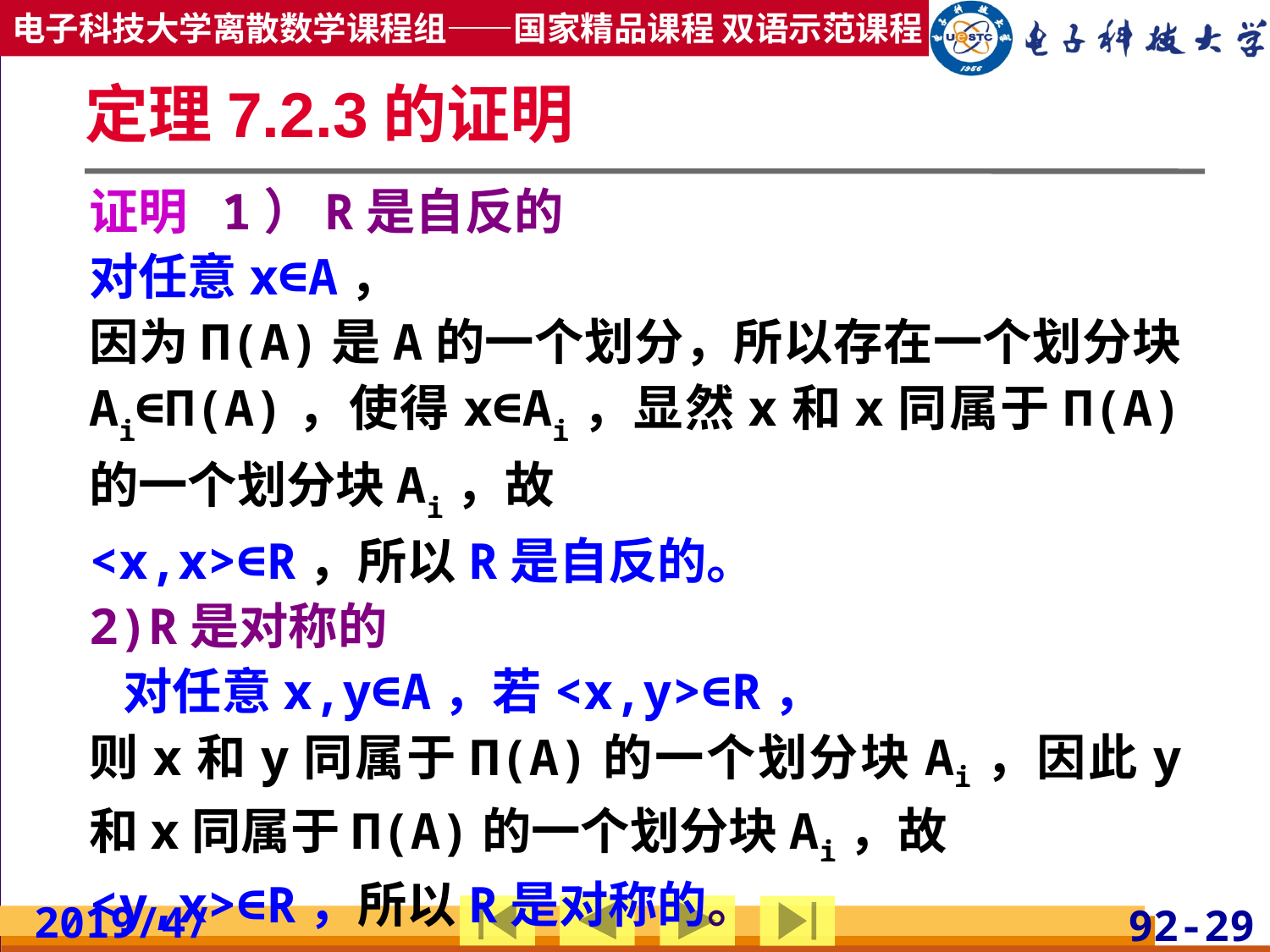

# 定理7.2.3的证明
证明  1）R是自反的
对任意x∈A，
因为П(A)是A的一个划分，所以存在一个划分块Ai∈П(A)，使得x∈Ai，显然x和x同属于П(A)的一个划分块Ai，故
<x,x>∈R，所以R是自反的。
2)R是对称的
  对任意x,y∈A，若<x,y>∈R，
则x和y同属于П(A)的一个划分块Ai，因此y和x同属于П(A)的一个划分块Ai，故
<y,x>∈R，所以R是对称的。
2019/4/17